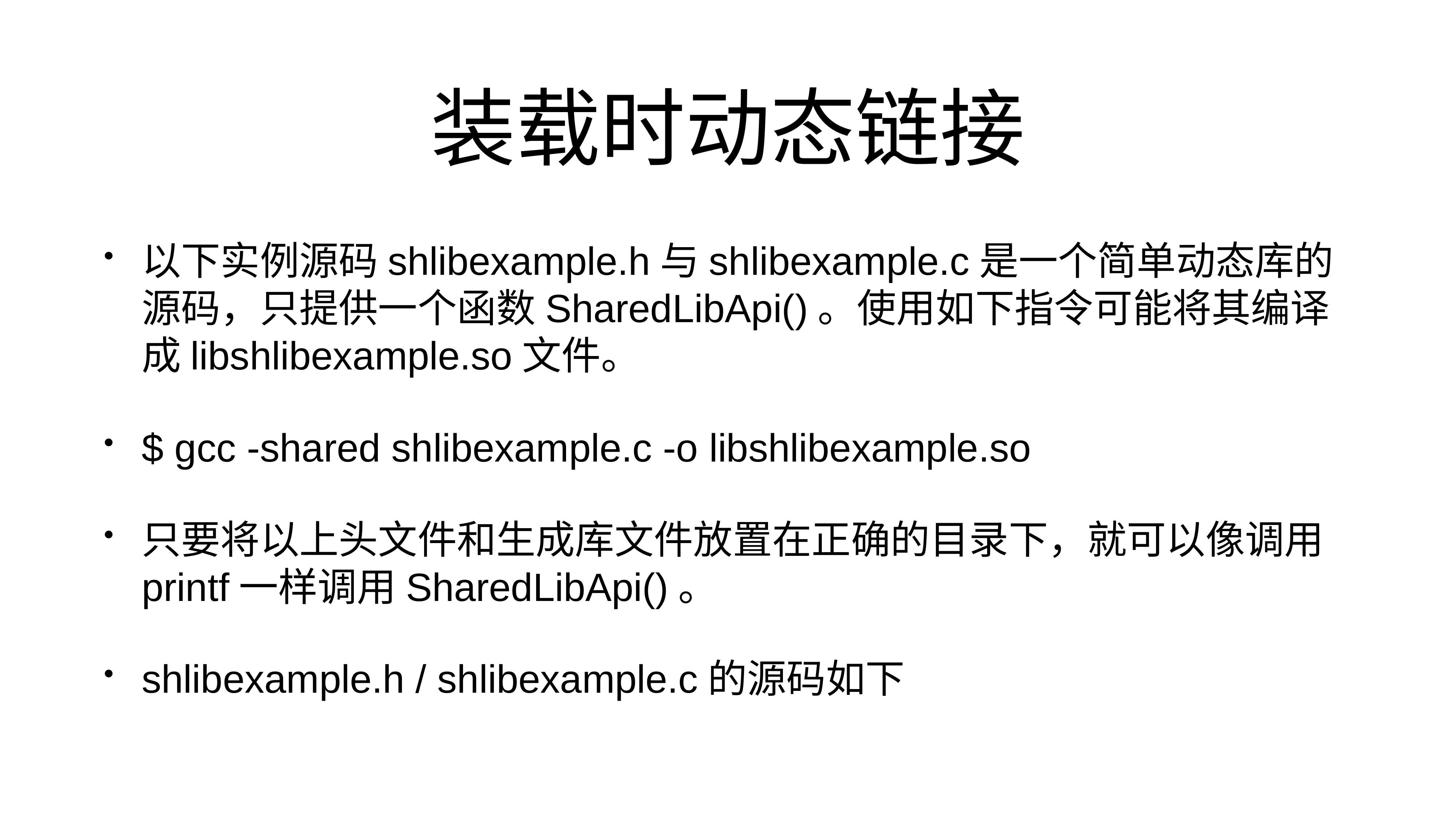

# 装载时动态链接
以下实例源码shlibexample.h与shlibexample.c是一个简单动态库的源码，只提供一个函数SharedLibApi()。使用如下指令可能将其编译成libshlibexample.so文件。
$ gcc -shared shlibexample.c -o libshlibexample.so
只要将以上头文件和生成库文件放置在正确的目录下，就可以像调用printf一样调用SharedLibApi()。
shlibexample.h / shlibexample.c的源码如下